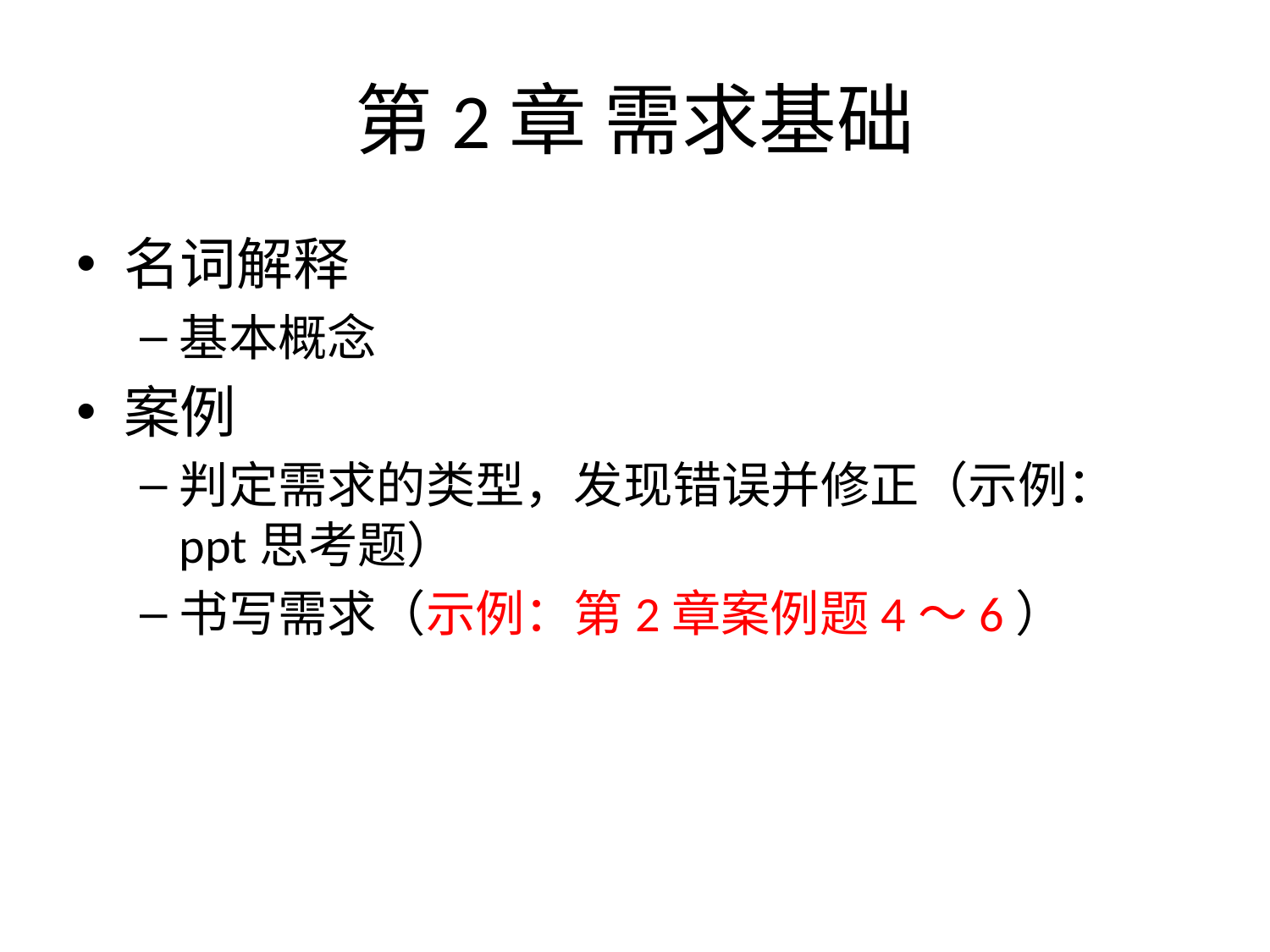

# 第2章 需求基础
名词解释
基本概念
案例
判定需求的类型，发现错误并修正（示例：ppt思考题）
书写需求（示例：第2章案例题4～6）